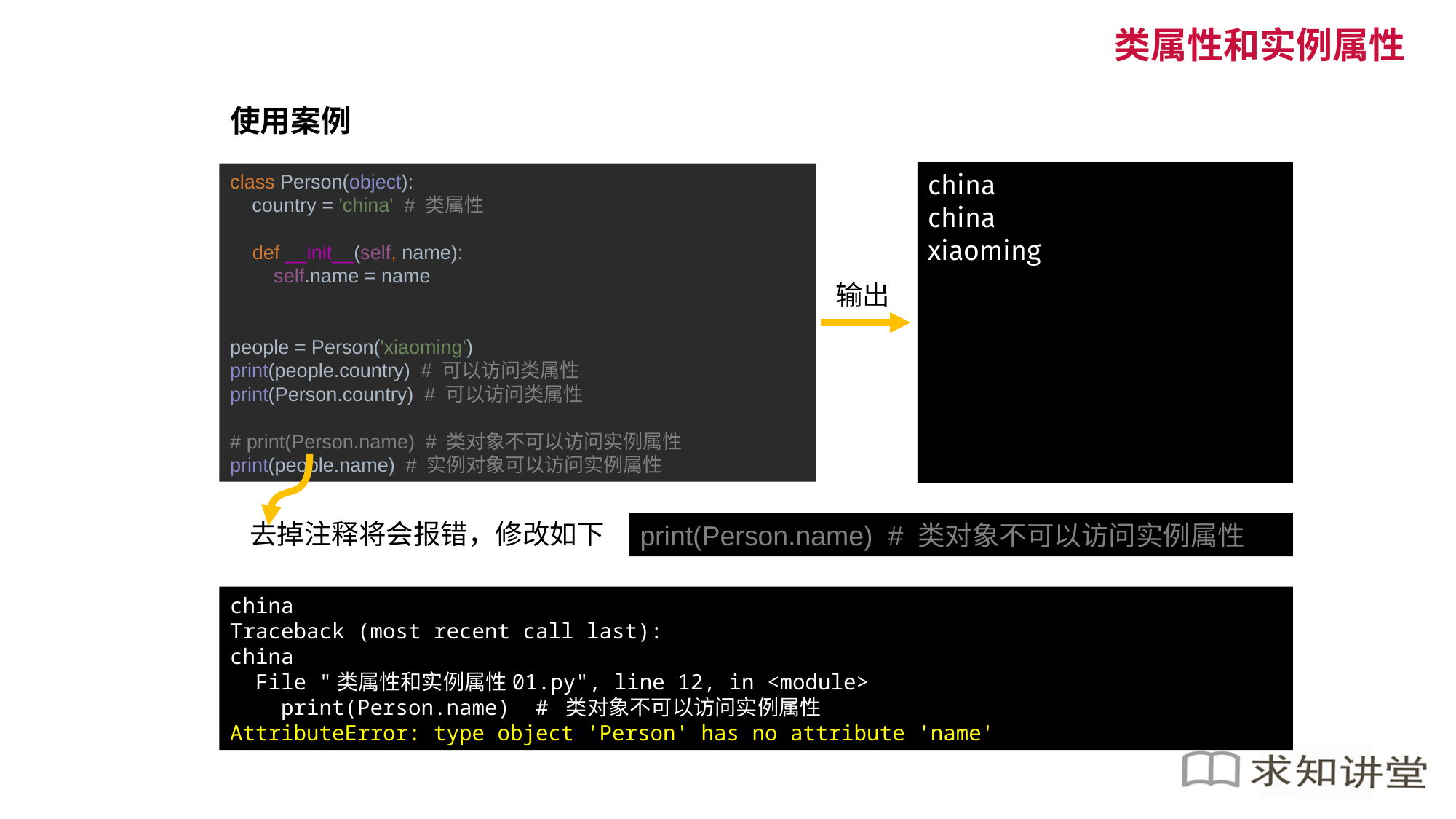

类属性和实例属性
使用案例
china
china
xiaoming
class Person(object):
    country = 'china'  # 类属性
    def __init__(self, name):
        self.name = name
people = Person('xiaoming')
print(people.country)  # 可以访问类属性
print(Person.country)  # 可以访问类属性
# print(Person.name)  # 类对象不可以访问实例属性
print(people.name)  # 实例对象可以访问实例属性
输出
去掉注释将会报错，修改如下
print(Person.name)  # 类对象不可以访问实例属性
china
Traceback (most recent call last):
china
  File "类属性和实例属性01.py", line 12, in <module>
    print(Person.name)  # 类对象不可以访问实例属性
AttributeError: type object 'Person' has no attribute 'name'